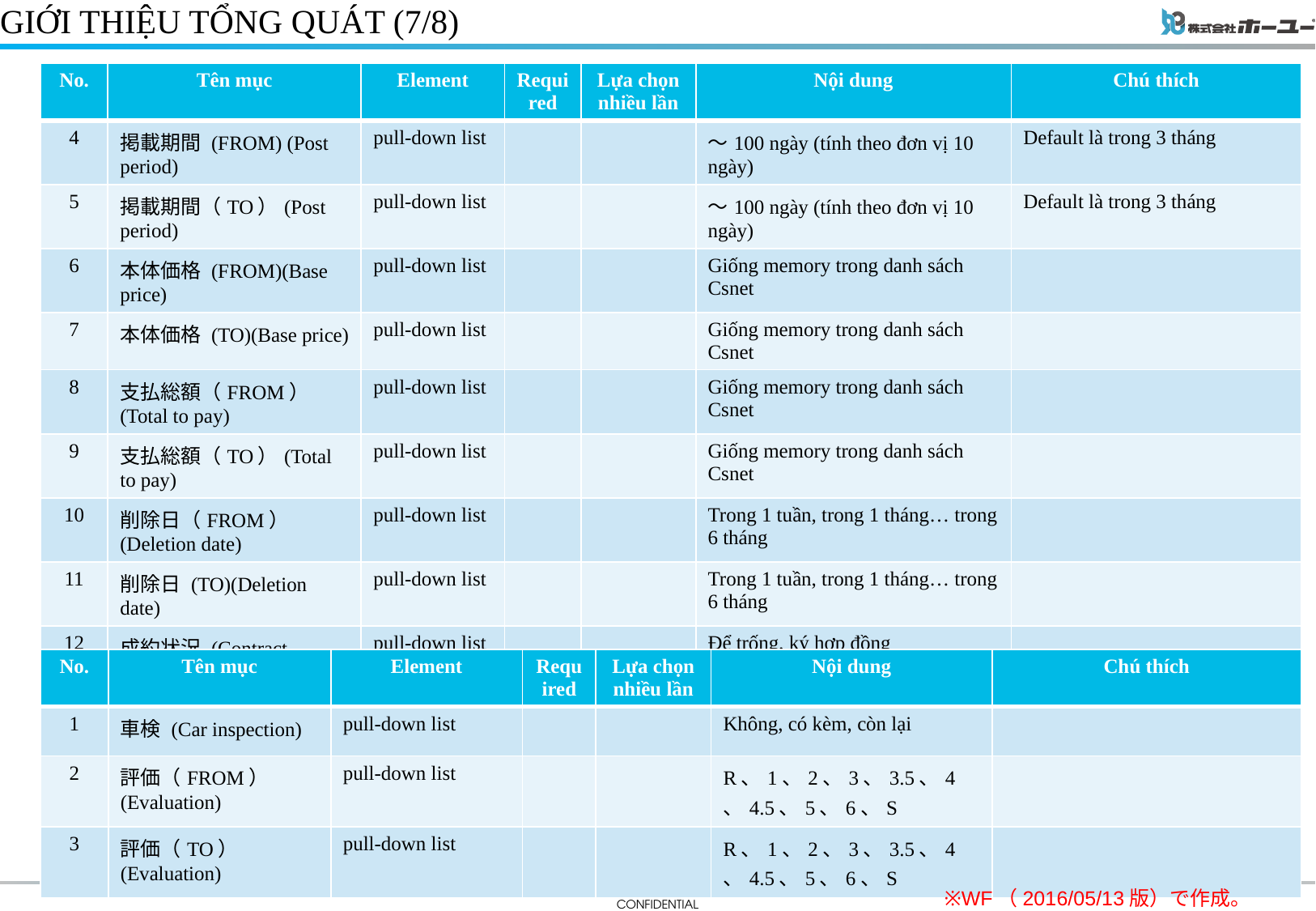

# GIỚI THIỆU TỔNG QUÁT (7/8)
| No. | Tên mục | Element | Required | Lựa chọn nhiều lần | Nội dung | Chú thích |
| --- | --- | --- | --- | --- | --- | --- |
| 4 | 掲載期間 (FROM) (Post period) | pull-down list |  |  | ～100 ngày (tính theo đơn vị 10 ngày) | Default là trong 3 tháng |
| 5 | 掲載期間（TO）(Post period) | pull-down list |  |  | ～100 ngày (tính theo đơn vị 10 ngày) | Default là trong 3 tháng |
| 6 | 本体価格 (FROM)(Base price) | pull-down list |  |  | Giống memory trong danh sách Csnet |  |
| 7 | 本体価格 (TO)(Base price) | pull-down list |  |  | Giống memory trong danh sách Csnet |  |
| 8 | 支払総額（FROM）(Total to pay) | pull-down list |  |  | Giống memory trong danh sách Csnet |  |
| 9 | 支払総額（TO）(Total to pay) | pull-down list |  |  | Giống memory trong danh sách Csnet |  |
| 10 | 削除日（FROM）(Deletion date) | pull-down list |  |  | Trong 1 tuần, trong 1 tháng… trong 6 tháng |  |
| 11 | 削除日 (TO)(Deletion date) | pull-down list |  |  | Trong 1 tuần, trong 1 tháng… trong 6 tháng |  |
| 12 | 成約状況 (Contract situation) | pull-down list |  |  | Để trống, ký hợp đồng |  |
● Form tìm kiếm (mục ẩn riêng)
| No. | Tên mục | Element | Required | Lựa chọn nhiều lần | Nội dung | Chú thích |
| --- | --- | --- | --- | --- | --- | --- |
| 1 | 車検 (Car inspection) | pull-down list |  |  | Không, có kèm, còn lại |  |
| 2 | 評価（FROM）(Evaluation) | pull-down list |  |  | R、1、2、3、3.5、4、4.5、5、6、S |  |
| 3 | 評価（TO）(Evaluation) | pull-down list |  |  | R、1、2、3、3.5、4、4.5、5、6、S |  |
※WF（2016/05/13版）で作成。